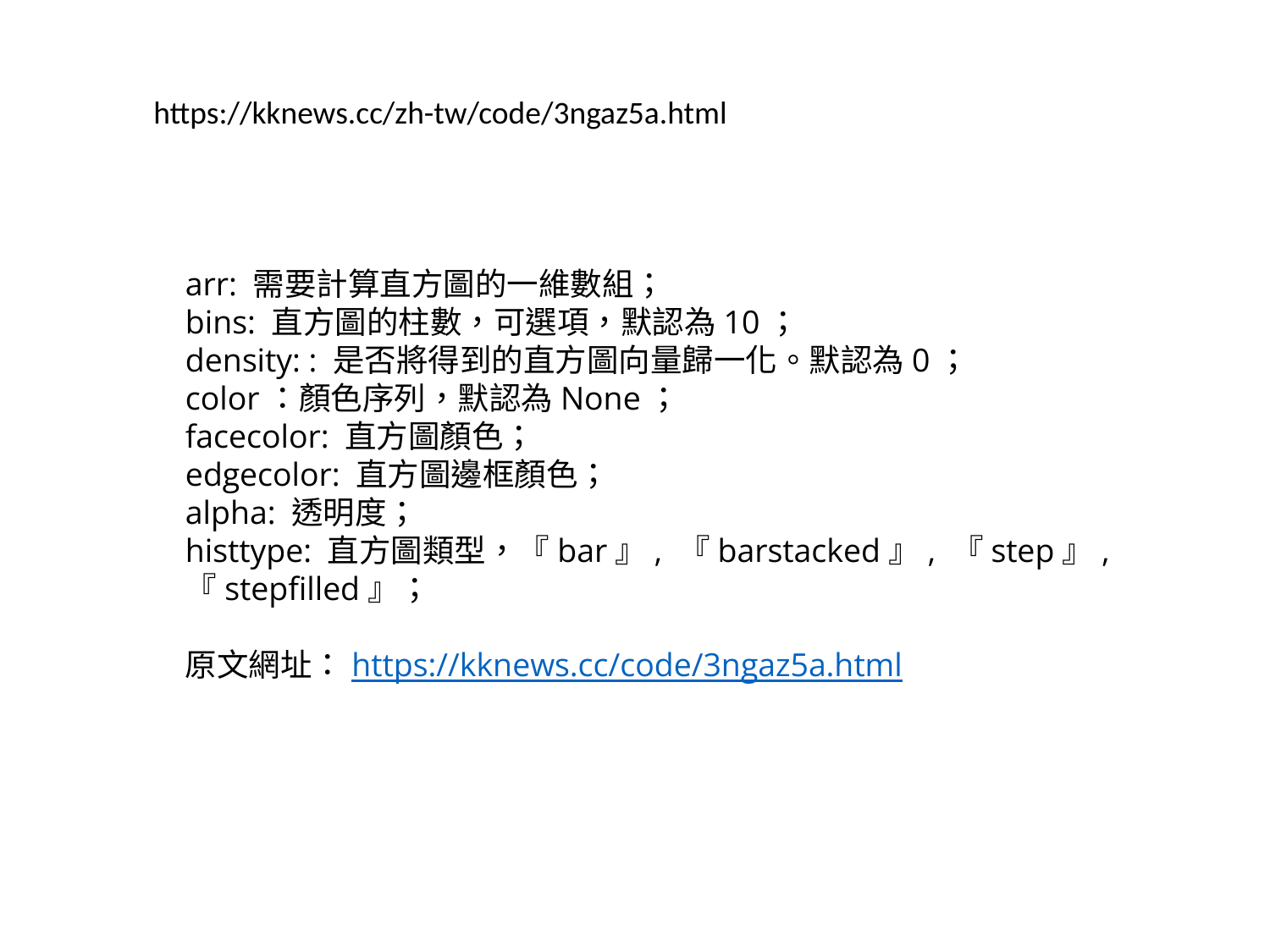

https://kknews.cc/zh-tw/code/3ngaz5a.html
arr: 需要計算直方圖的一維數組；
bins: 直方圖的柱數，可選項，默認為10；
density: : 是否將得到的直方圖向量歸一化。默認為0；
color：顏色序列，默認為None；
facecolor: 直方圖顏色；
edgecolor: 直方圖邊框顏色；
alpha: 透明度；
histtype: 直方圖類型，『bar』, 『barstacked』, 『step』, 『stepfilled』；
原文網址：https://kknews.cc/code/3ngaz5a.html